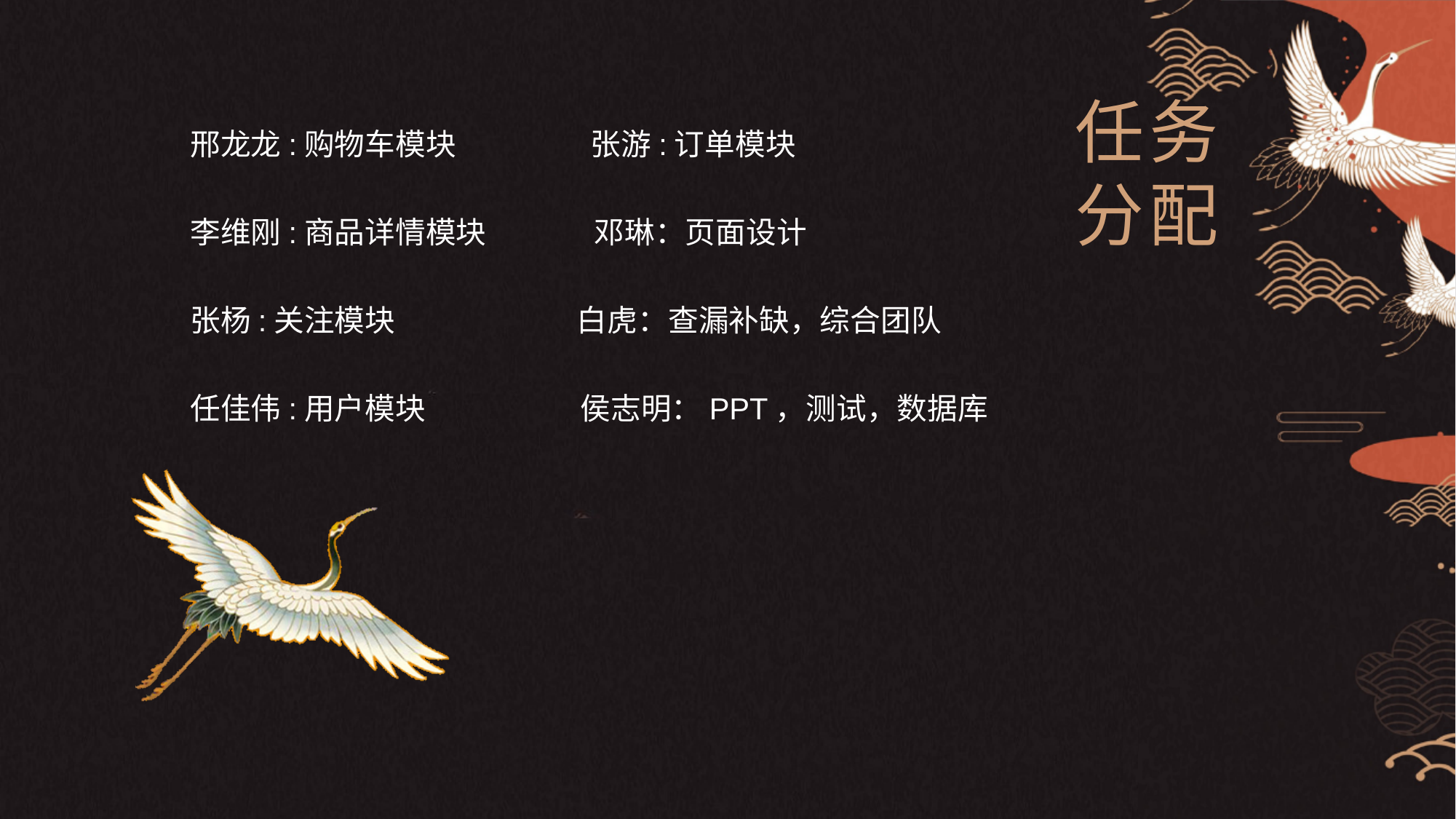

邢龙龙:购物车模块                    张游:订单模块
李维刚:商品详情模块                邓琳：页面设计
张杨:关注模块                           白虎：查漏补缺，综合团队
任佳伟:用户模块                       侯志明：PPT，测试，数据库

# 任务分配